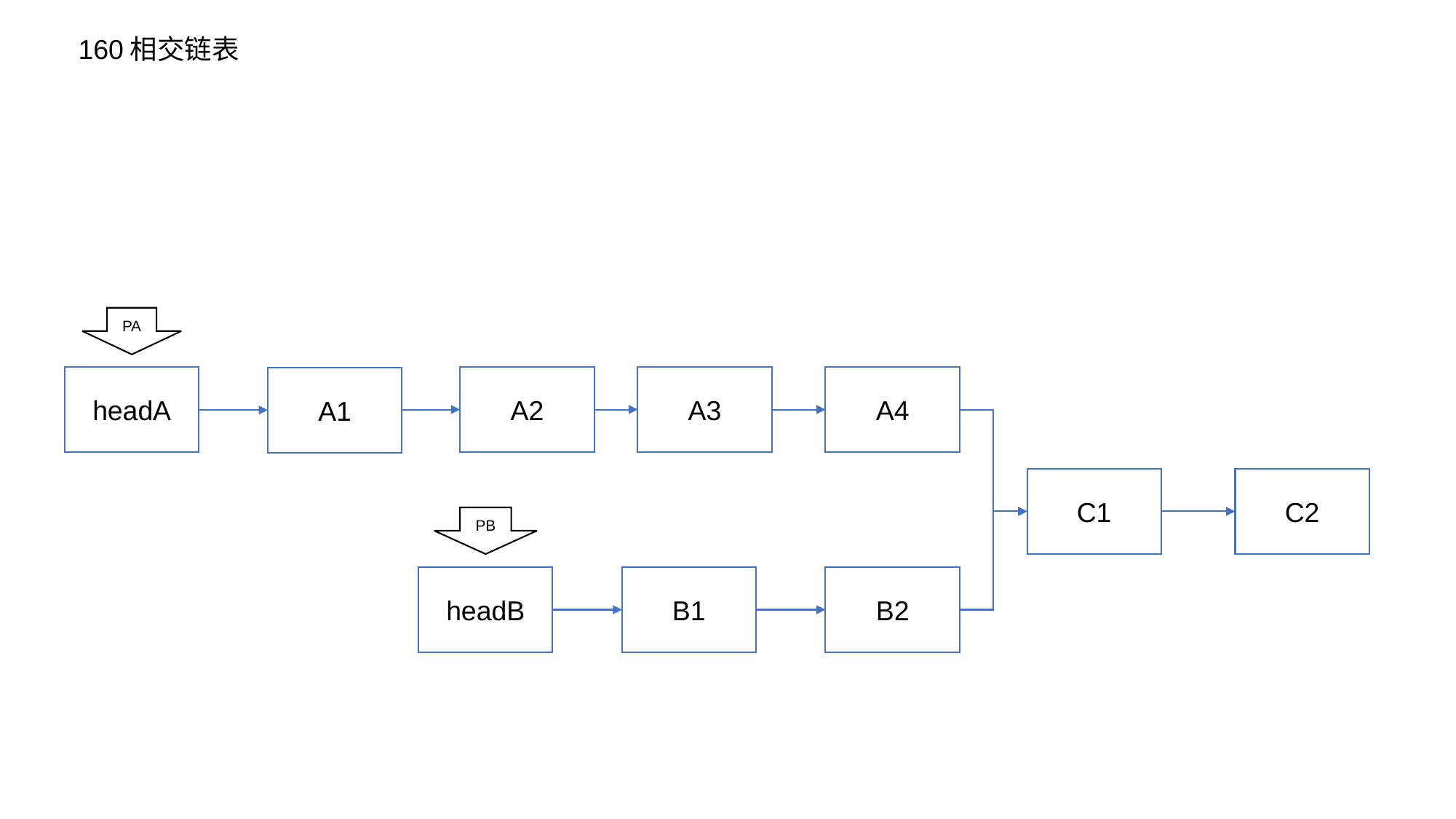

160相交链表
PA
A3
headA
A2
A4
A1
C1
C2
PB
B1
headB
B2